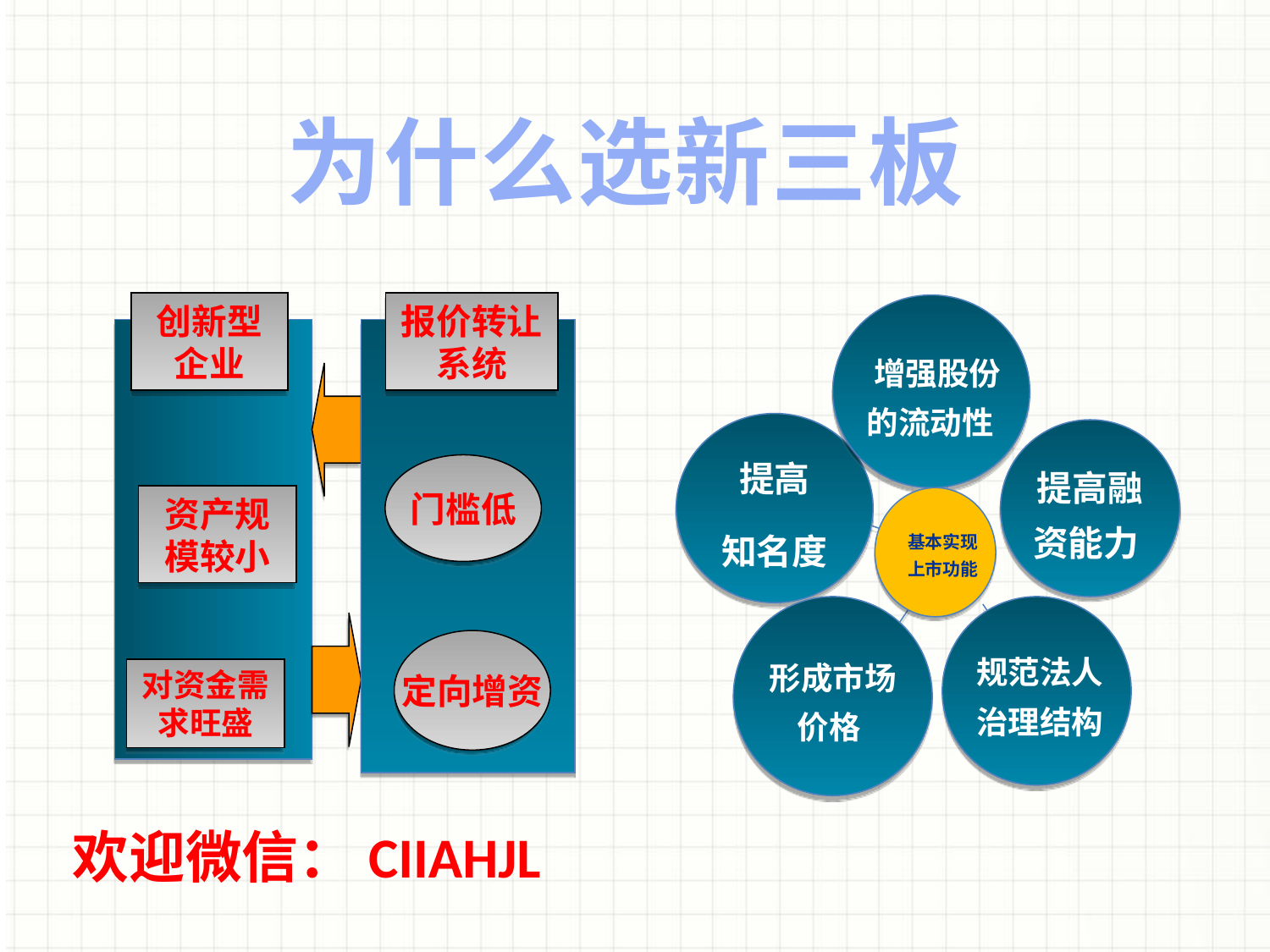

为什么选新三板
创新型企业
报价转让系统

门槛低
资产规模较小

定向增资
对资金需求旺盛
增强股份的流动性
提高
知名度
提高融资能力

基本实现上市功能

形成市场价格
规范法人治理结构

欢迎微信：CIIAHJL